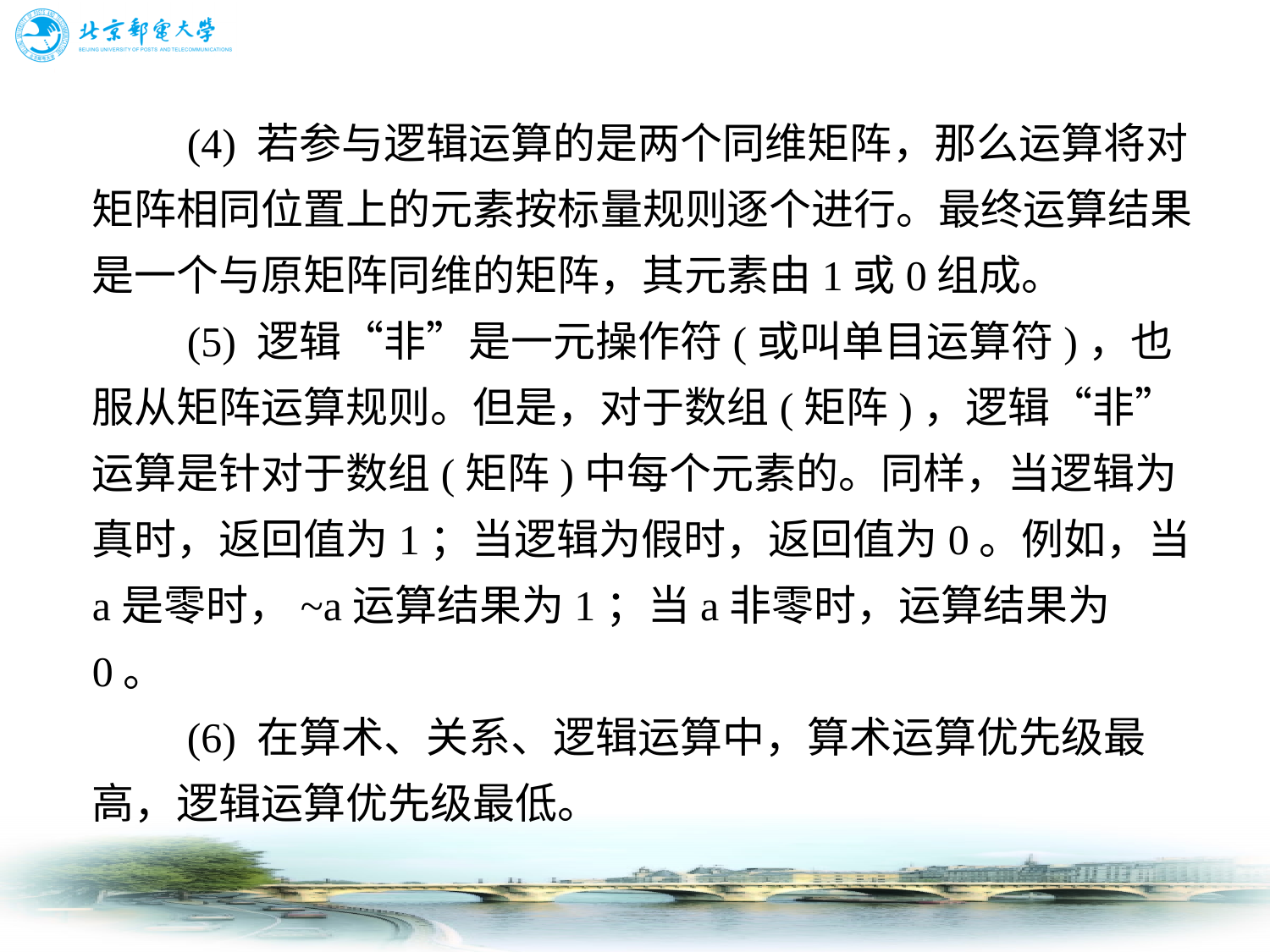

# (4) 若参与逻辑运算的是两个同维矩阵，那么运算将对矩阵相同位置上的元素按标量规则逐个进行。最终运算结果是一个与原矩阵同维的矩阵，其元素由1或0组成。 　　(5) 逻辑“非”是一元操作符(或叫单目运算符)，也服从矩阵运算规则。但是，对于数组(矩阵)，逻辑“非”运算是针对于数组(矩阵)中每个元素的。同样，当逻辑为真时，返回值为1；当逻辑为假时，返回值为0。例如，当a是零时，~a运算结果为1；当a非零时，运算结果为0。 　　(6) 在算术、关系、逻辑运算中，算术运算优先级最高，逻辑运算优先级最低。